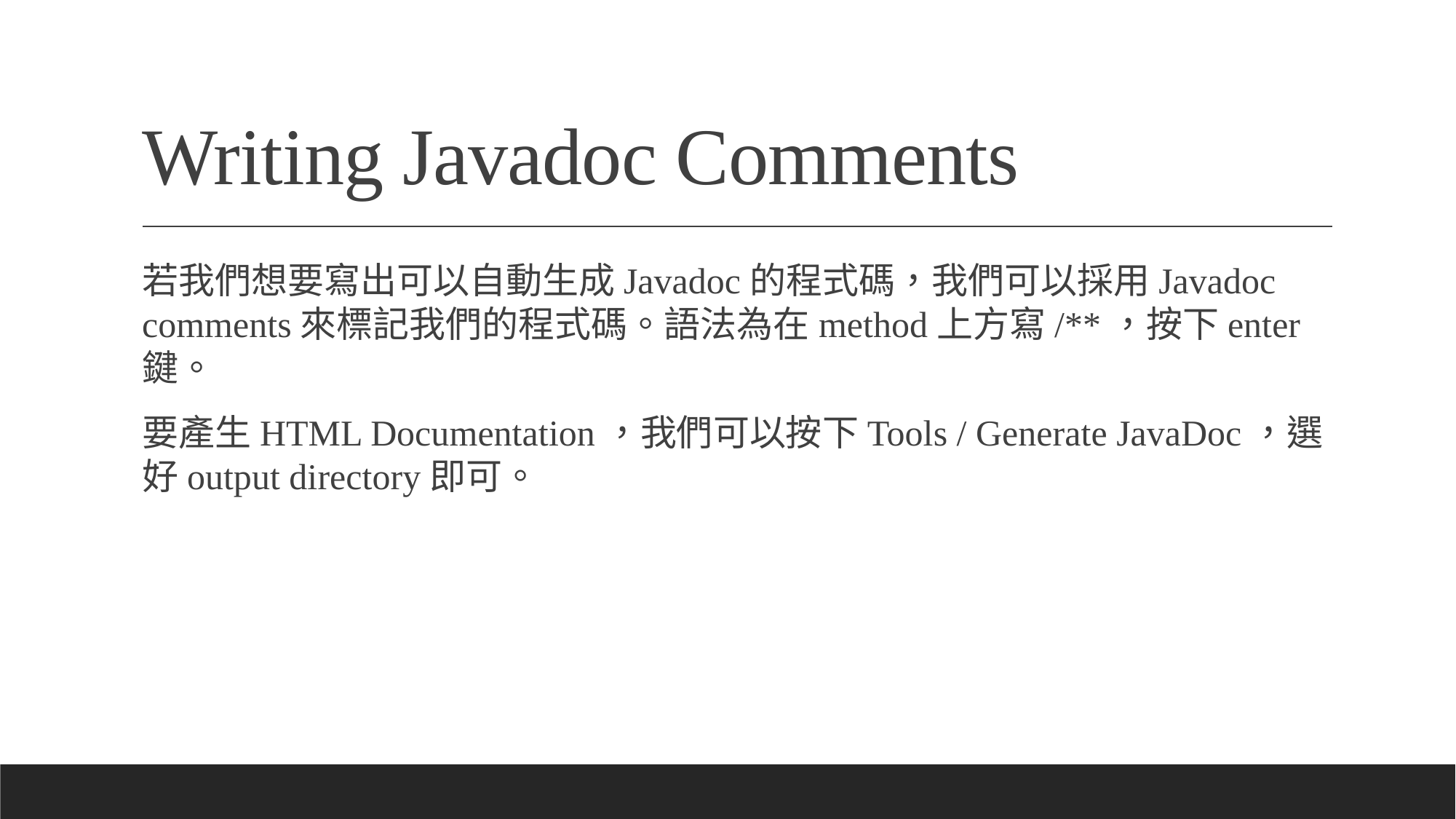

# Writing Javadoc Comments
若我們想要寫出可以自動生成Javadoc的程式碼，我們可以採用Javadoc comments來標記我們的程式碼。語法為在method上方寫/**，按下enter鍵。
要產生HTML Documentation，我們可以按下Tools / Generate JavaDoc，選好output directory即可。